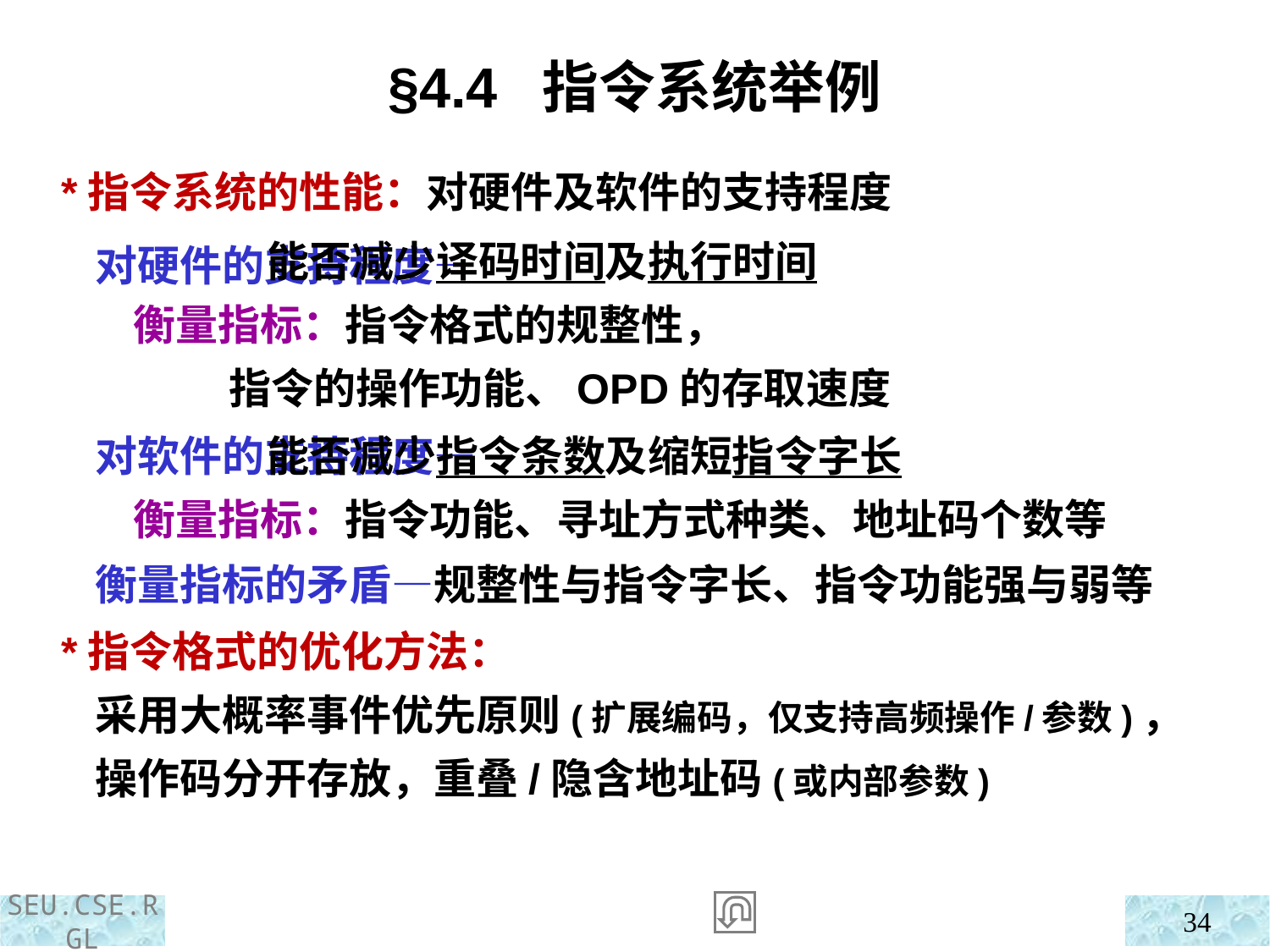

§4.4  指令系统举例
  *指令系统的性能：对硬件及软件的支持程度
     对硬件的支持程度—

     对软件的支持程度—
                       能否减少译码时间及执行时间
         衡量指标：指令格式的规整性，
                   指令的操作功能、OPD的存取速度
                       能否减少指令条数及缩短指令字长
         衡量指标：指令功能、寻址方式种类、地址码个数等
     衡量指标的矛盾—规整性与指令字长、指令功能强与弱等
  *指令格式的优化方法：
     采用大概率事件优先原则(扩展编码，仅支持高频操作/参数)，
     操作码分开存放，重叠/隐含地址码(或内部参数)

34